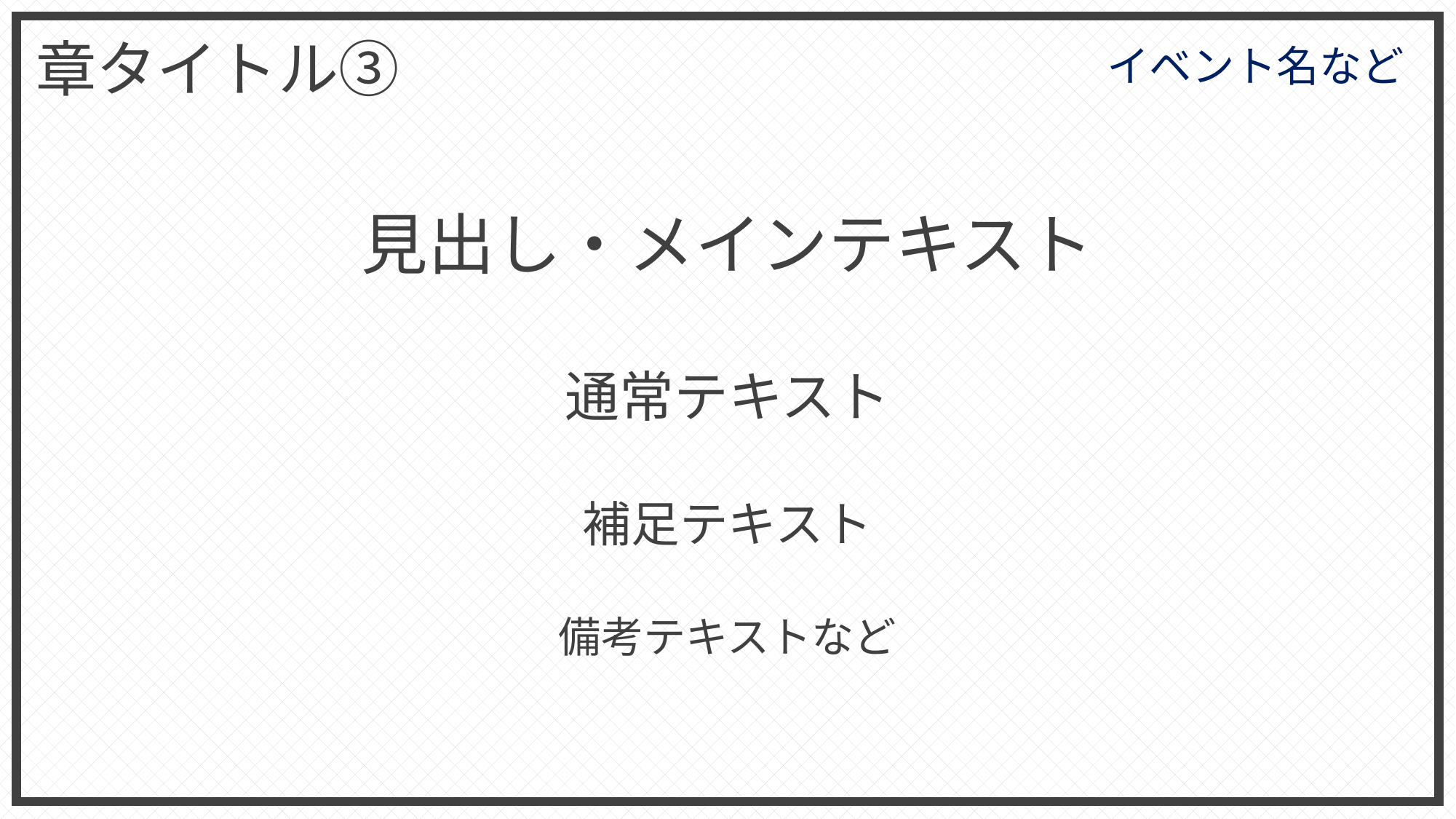

章タイトル③
イベント名など
見出し・メインテキスト

通常テキスト

補足テキスト

備考テキストなど